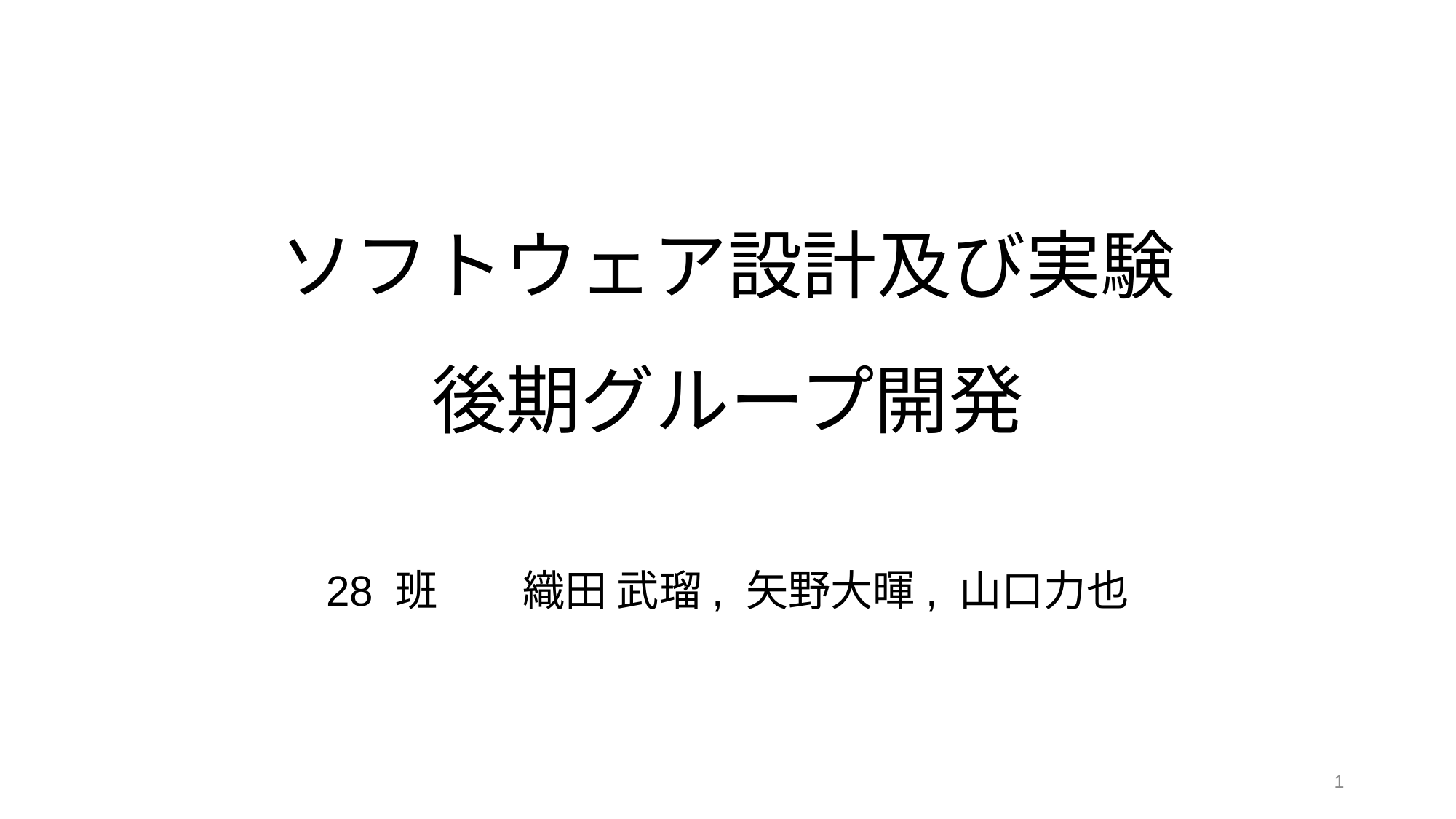

# ソフトウェア設計及び実験 後期グループ開発
28 班　　織田 武瑠, 矢野大暉, 山口力也

1